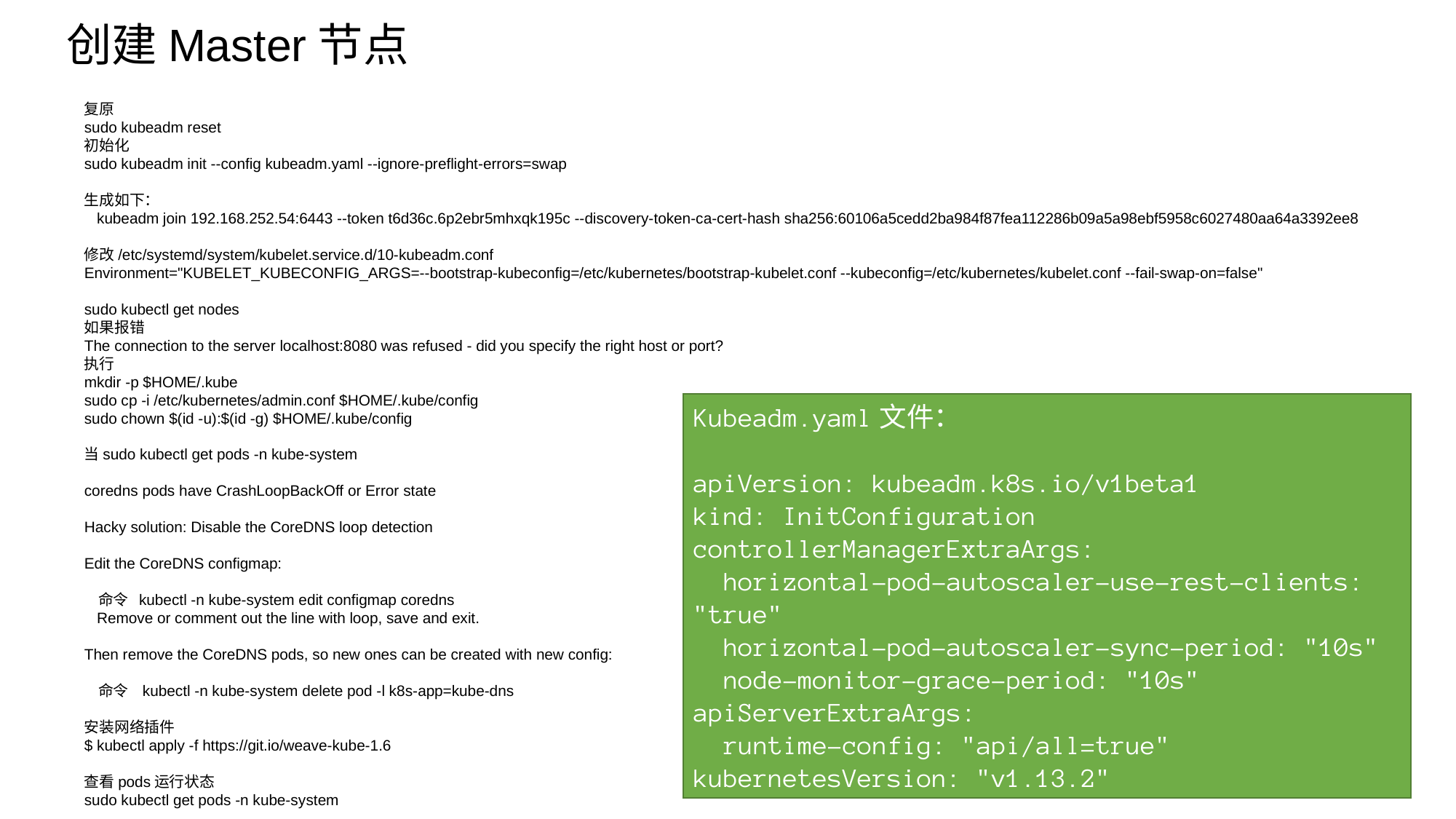

创建Master节点
复原
sudo kubeadm reset
初始化
sudo kubeadm init --config kubeadm.yaml --ignore-preflight-errors=swap

生成如下：
   kubeadm join 192.168.252.54:6443 --token t6d36c.6p2ebr5mhxqk195c --discovery-token-ca-cert-hash sha256:60106a5cedd2ba984f87fea112286b09a5a98ebf5958c6027480aa64a3392ee8

修改/etc/systemd/system/kubelet.service.d/10-kubeadm.conf
Environment="KUBELET_KUBECONFIG_ARGS=--bootstrap-kubeconfig=/etc/kubernetes/bootstrap-kubelet.conf --kubeconfig=/etc/kubernetes/kubelet.conf --fail-swap-on=false"

sudo kubectl get nodes
如果报错
The connection to the server localhost:8080 was refused - did you specify the right host or port?
执行
mkdir -p $HOME/.kube
sudo cp -i /etc/kubernetes/admin.conf $HOME/.kube/config
sudo chown $(id -u):$(id -g) $HOME/.kube/config

当sudo kubectl get pods -n kube-system

coredns pods have CrashLoopBackOff or Error state

Hacky solution: Disable the CoreDNS loop detection

Edit the CoreDNS configmap:

   命令  kubectl -n kube-system edit configmap coredns
   Remove or comment out the line with loop, save and exit.

Then remove the CoreDNS pods, so new ones can be created with new config:

   命令   kubectl -n kube-system delete pod -l k8s-app=kube-dns

安装网络插件
$ kubectl apply -f https://git.io/weave-kube-1.6

查看pods运行状态
sudo kubectl get pods -n kube-system
Kubeadm.yaml文件：

apiVersion: kubeadm.k8s.io/v1beta1
kind: InitConfiguration
controllerManagerExtraArgs:
  horizontal-pod-autoscaler-use-rest-clients: "true"
  horizontal-pod-autoscaler-sync-period: "10s"
  node-monitor-grace-period: "10s"
apiServerExtraArgs:
  runtime-config: "api/all=true"
kubernetesVersion: "v1.13.2"